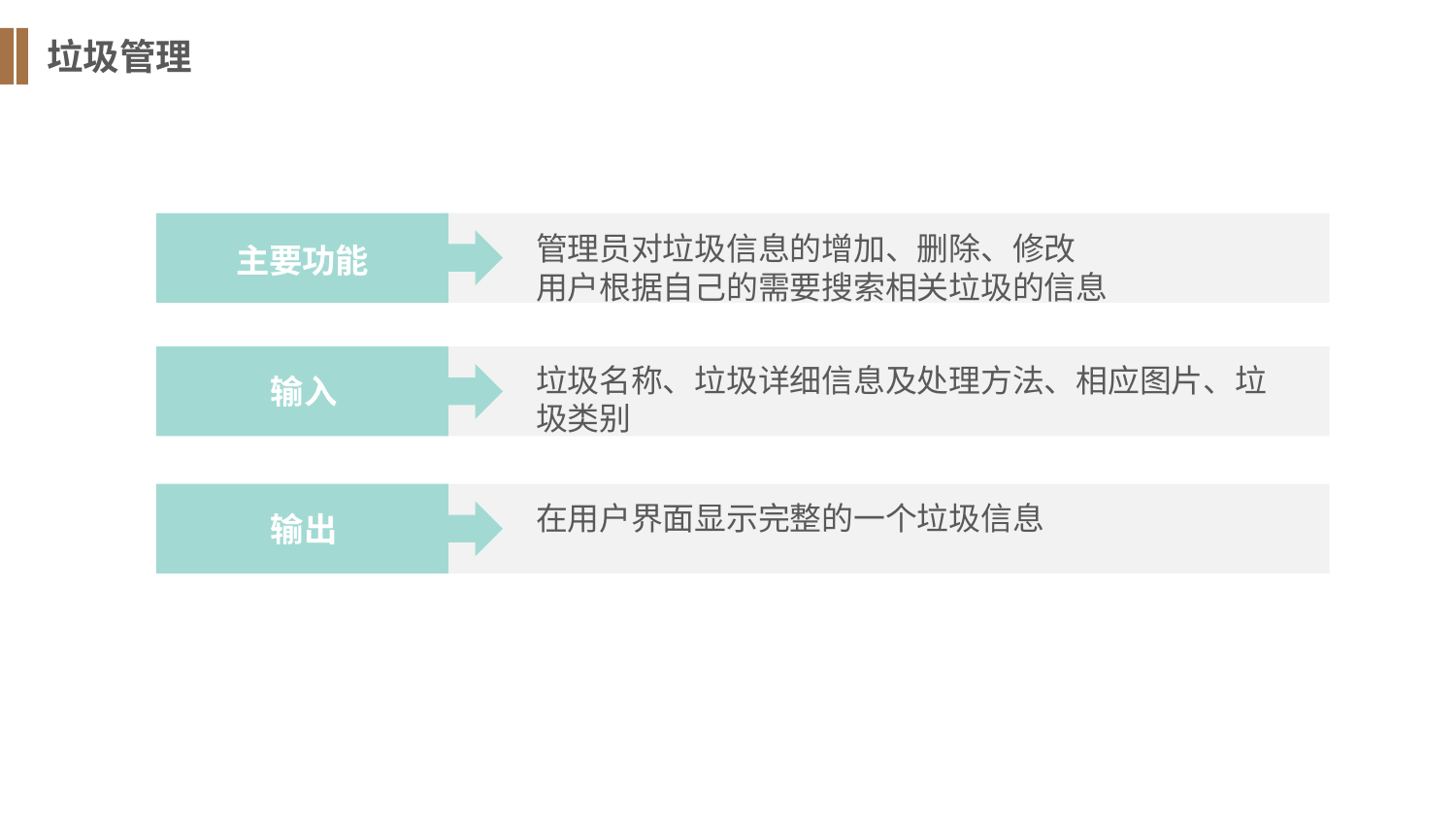

垃圾管理

管理员对垃圾信息的增加、删除、修改
用户根据自己的需要搜索相关垃圾的信息

主要功能

垃圾名称、垃圾详细信息及处理方法、相应图片、垃圾类别
输入

在用户界面显示完整的一个垃圾信息
输出